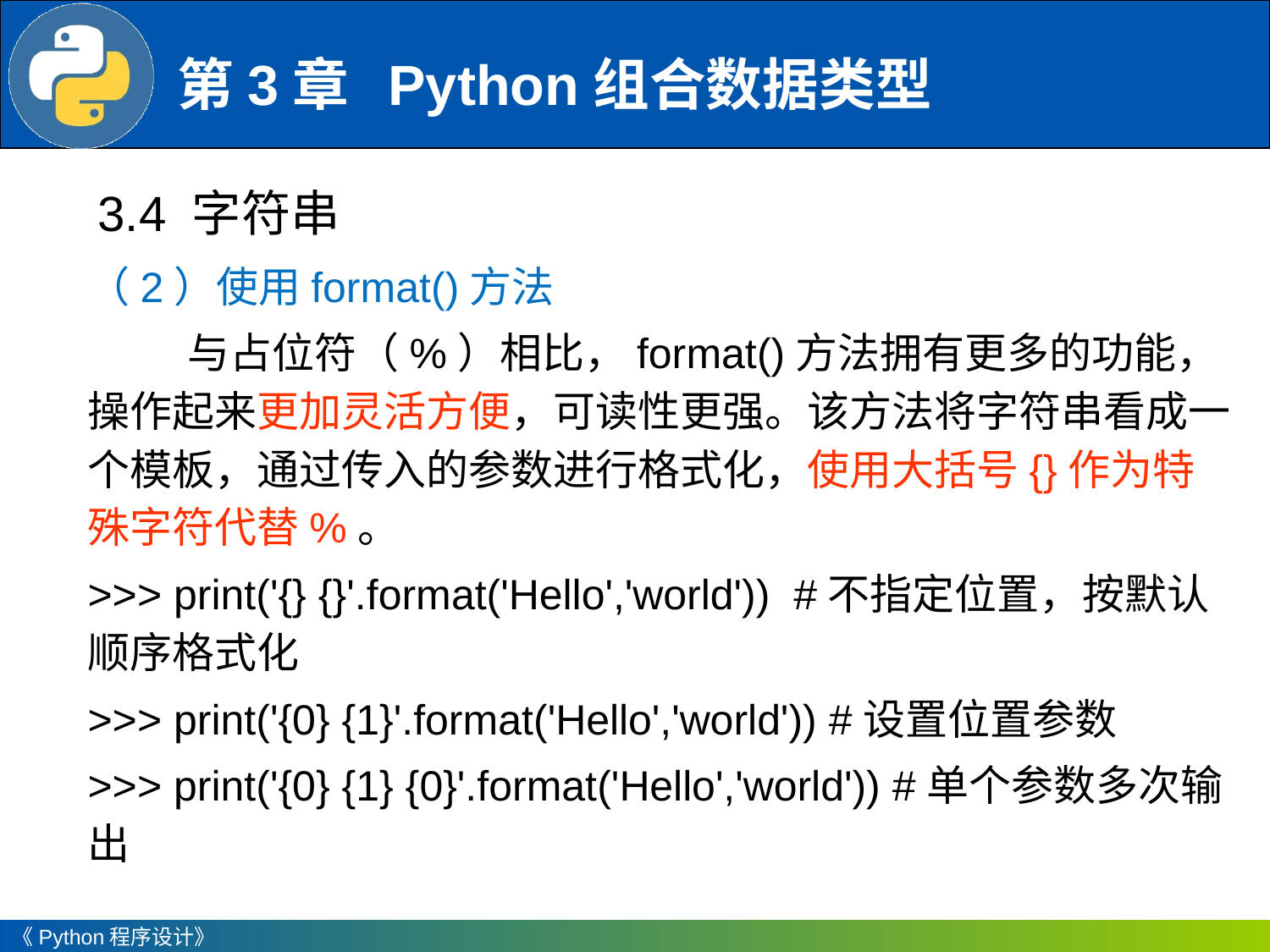

3.4 字符串
（2）使用format()方法
与占位符（%）相比，format()方法拥有更多的功能，操作起来更加灵活方便，可读性更强。该方法将字符串看成一个模板，通过传入的参数进行格式化，使用大括号{}作为特殊字符代替%。
>>> print('{} {}'.format('Hello','world'))  #不指定位置，按默认顺序格式化
>>> print('{0} {1}'.format('Hello','world')) #设置位置参数
>>> print('{0} {1} {0}'.format('Hello','world')) #单个参数多次输出